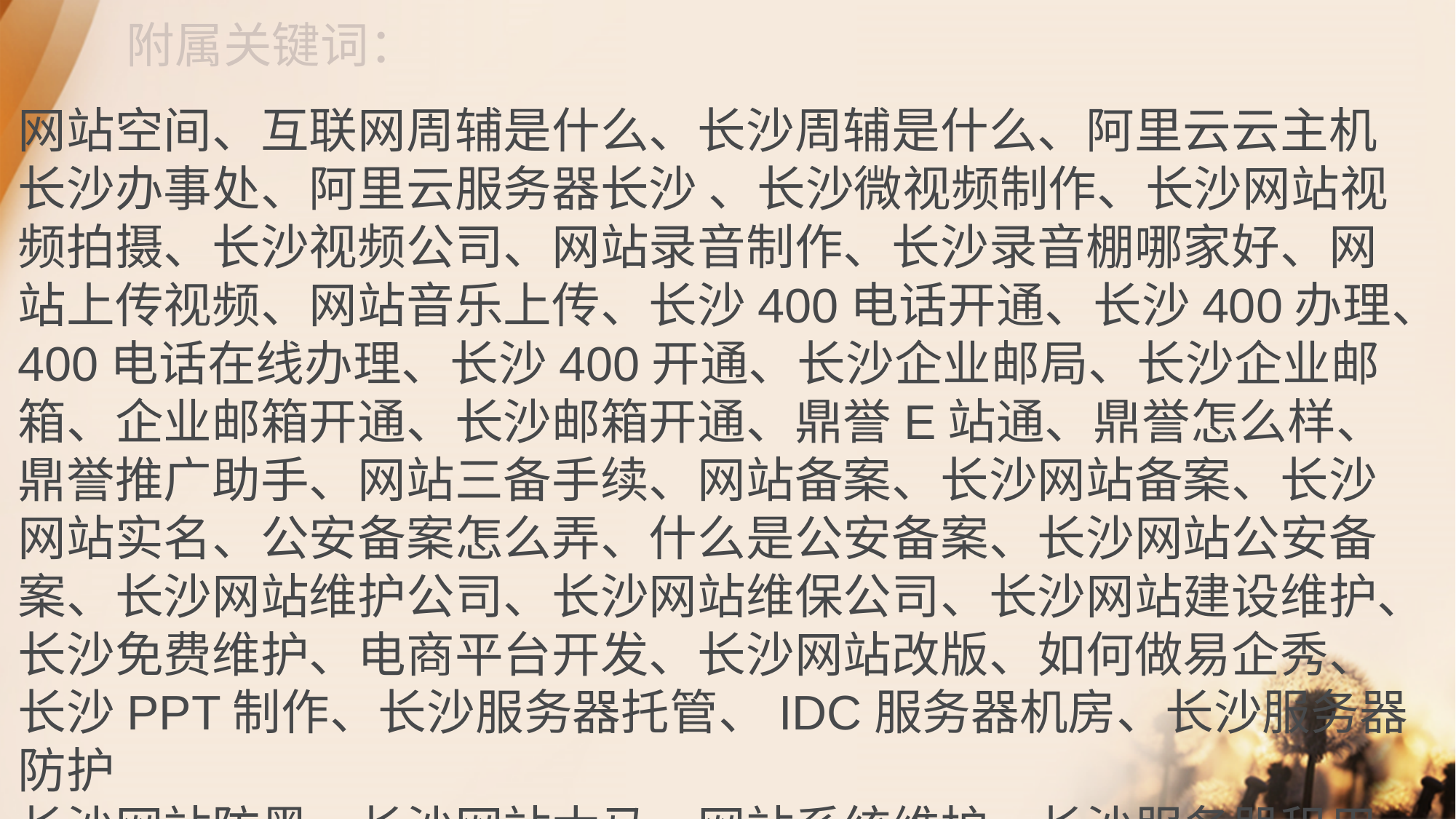

附属关键词：
网站空间、互联网周辅是什么、长沙周辅是什么、阿里云云主机长沙办事处、阿里云服务器长沙 、长沙微视频制作、长沙网站视频拍摄、长沙视频公司、网站录音制作、长沙录音棚哪家好、网站上传视频、网站音乐上传、长沙400电话开通、长沙400办理、400电话在线办理、长沙400开通、长沙企业邮局、长沙企业邮箱、企业邮箱开通、长沙邮箱开通、鼎誉E站通、鼎誉怎么样、鼎誉推广助手、网站三备手续、网站备案、长沙网站备案、长沙网站实名、公安备案怎么弄、什么是公安备案、长沙网站公安备案、长沙网站维护公司、长沙网站维保公司、长沙网站建设维护、长沙免费维护、电商平台开发、长沙网站改版、如何做易企秀、长沙PPT制作、长沙服务器托管、IDC服务器机房、长沙服务器防护
长沙网站防黑、长沙网站木马、网站系统维护、长沙服务器租用